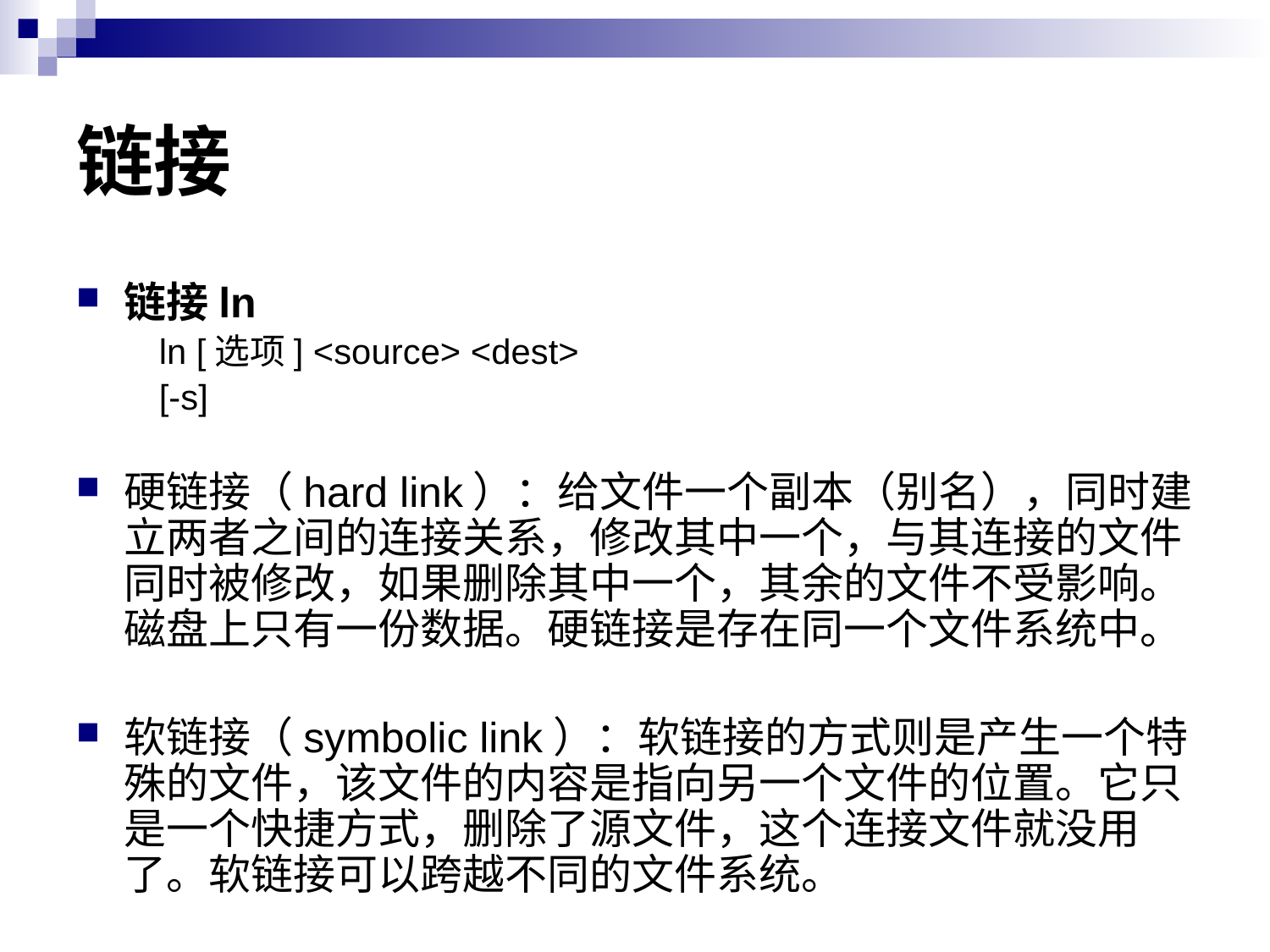

# 链接
链接ln
  ln [选项] <source> <dest>
  [-s]

硬链接（hard link）：给文件一个副本（别名），同时建立两者之间的连接关系，修改其中一个，与其连接的文件同时被修改，如果删除其中一个，其余的文件不受影响。磁盘上只有一份数据。硬链接是存在同一个文件系统中。

软链接（symbolic link）：软链接的方式则是产生一个特殊的文件，该文件的内容是指向另一个文件的位置。它只是一个快捷方式，删除了源文件，这个连接文件就没用了。软链接可以跨越不同的文件系统。